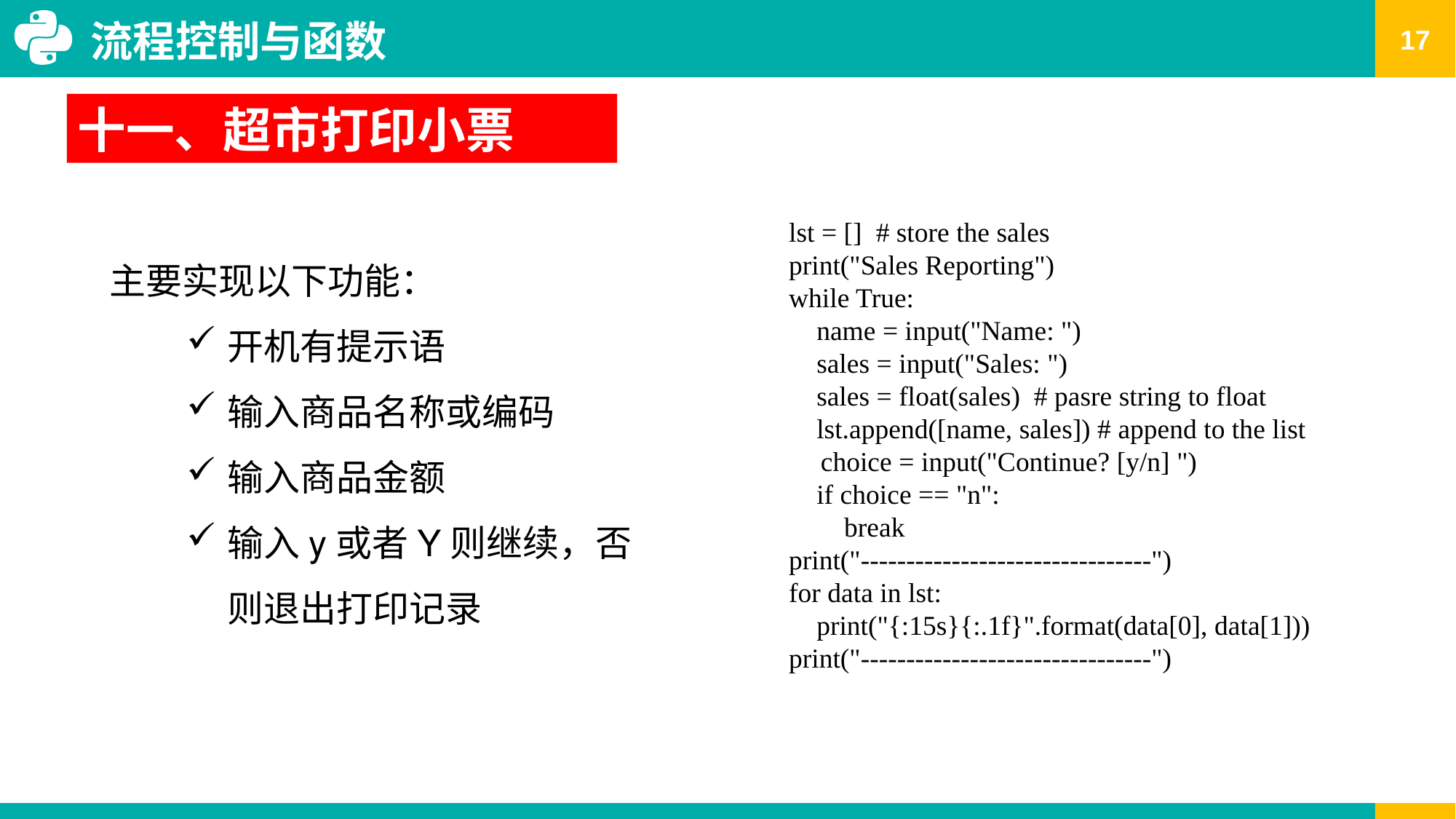

流程控制与函数
十一、超市打印小票
lst = []  # store the sales
print("Sales Reporting")
while True:
    name = input("Name: ")
    sales = input("Sales: ")
    sales = float(sales)  # pasre string to float
    lst.append([name, sales]) # append to the list
choice = input("Continue? [y/n] ")
    if choice == "n":
        break
print("--------------------------------")
for data in lst:
    print("{:15s}{:.1f}".format(data[0], data[1]))
print("--------------------------------")
主要实现以下功能：
开机有提示语
输入商品名称或编码
输入商品金额
输入y或者Y则继续，否则退出打印记录